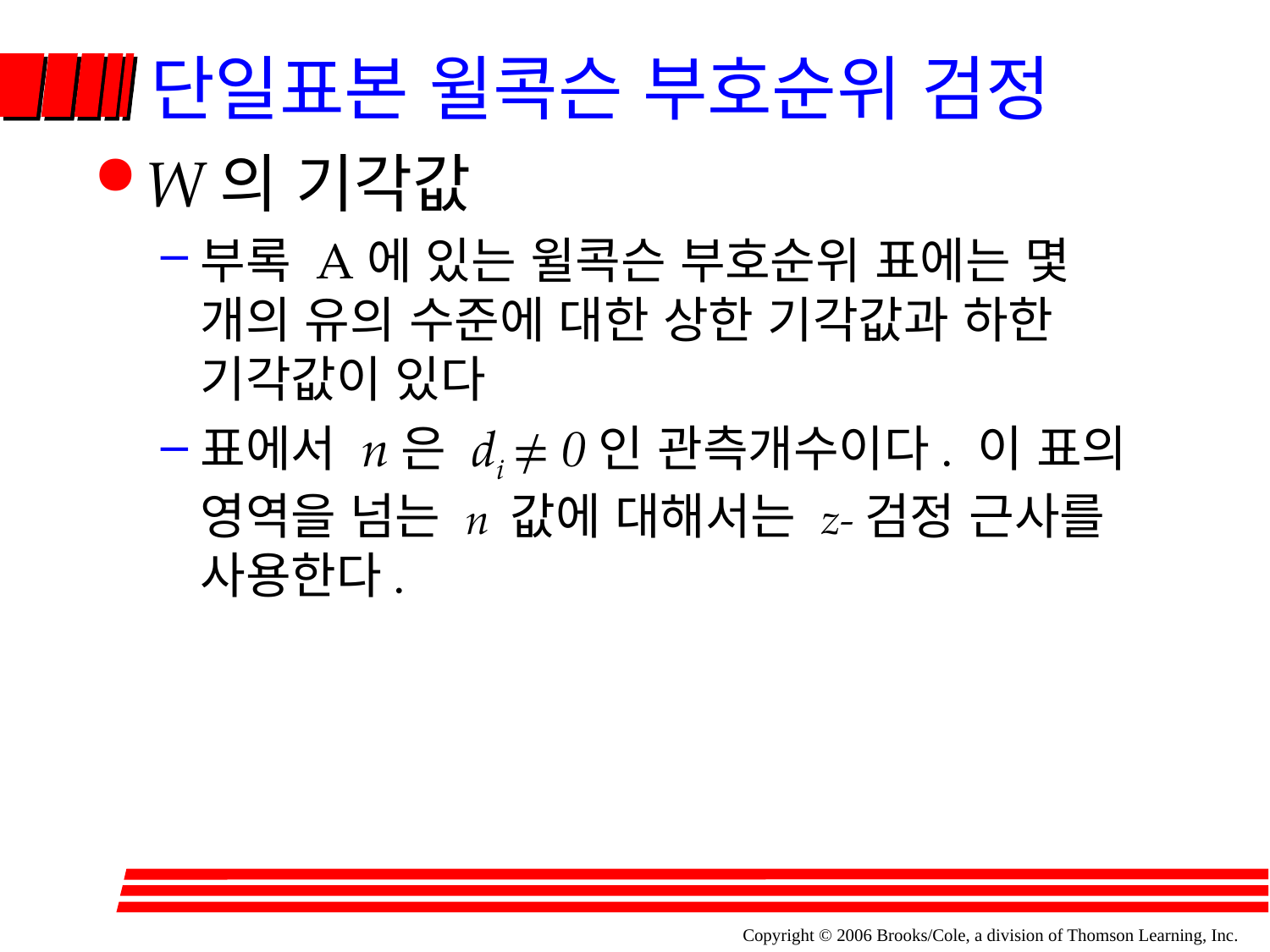

# 단일표본 윌콕슨 부호순위 검정
W의 기각값
부록 A에 있는 윌콕슨 부호순위 표에는 몇 개의 유의 수준에 대한 상한 기각값과 하한 기각값이 있다
표에서 n은 di ≠ 0인 관측개수이다. 이 표의 영역을 넘는 n 값에 대해서는 z-검정 근사를 사용한다.